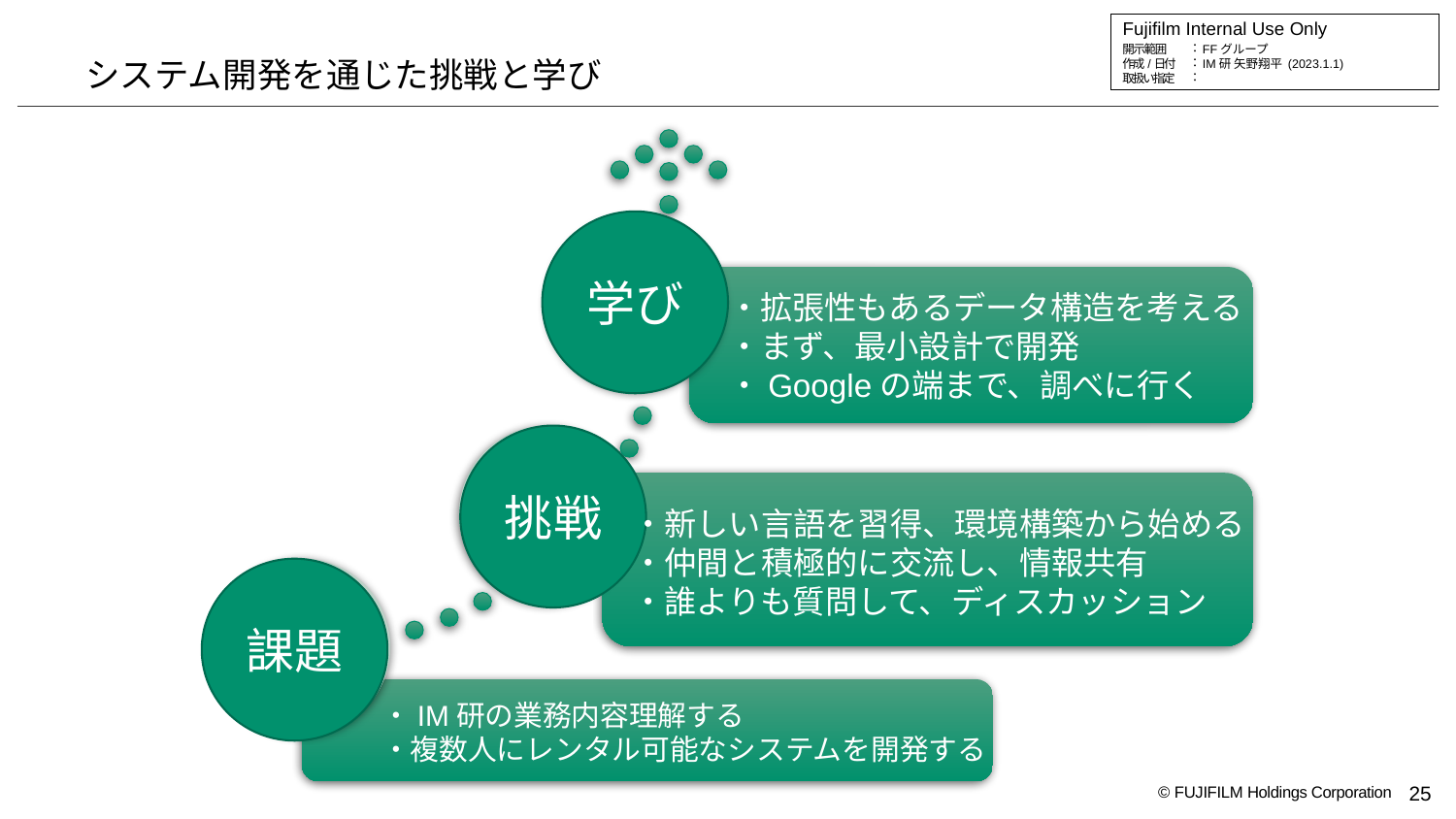

# システム開発を通じた挑戦と学び

学び
・拡張性もあるデータ構造を考える
・まず、最小設計で開発
・Googleの端まで、調べに行く
挑戦
・新しい言語を習得、環境構築から始める
・仲間と積極的に交流し、情報共有
・誰よりも質問して、ディスカッション
課題
・IM研の業務内容理解する
・複数人にレンタル可能なシステムを開発する
25